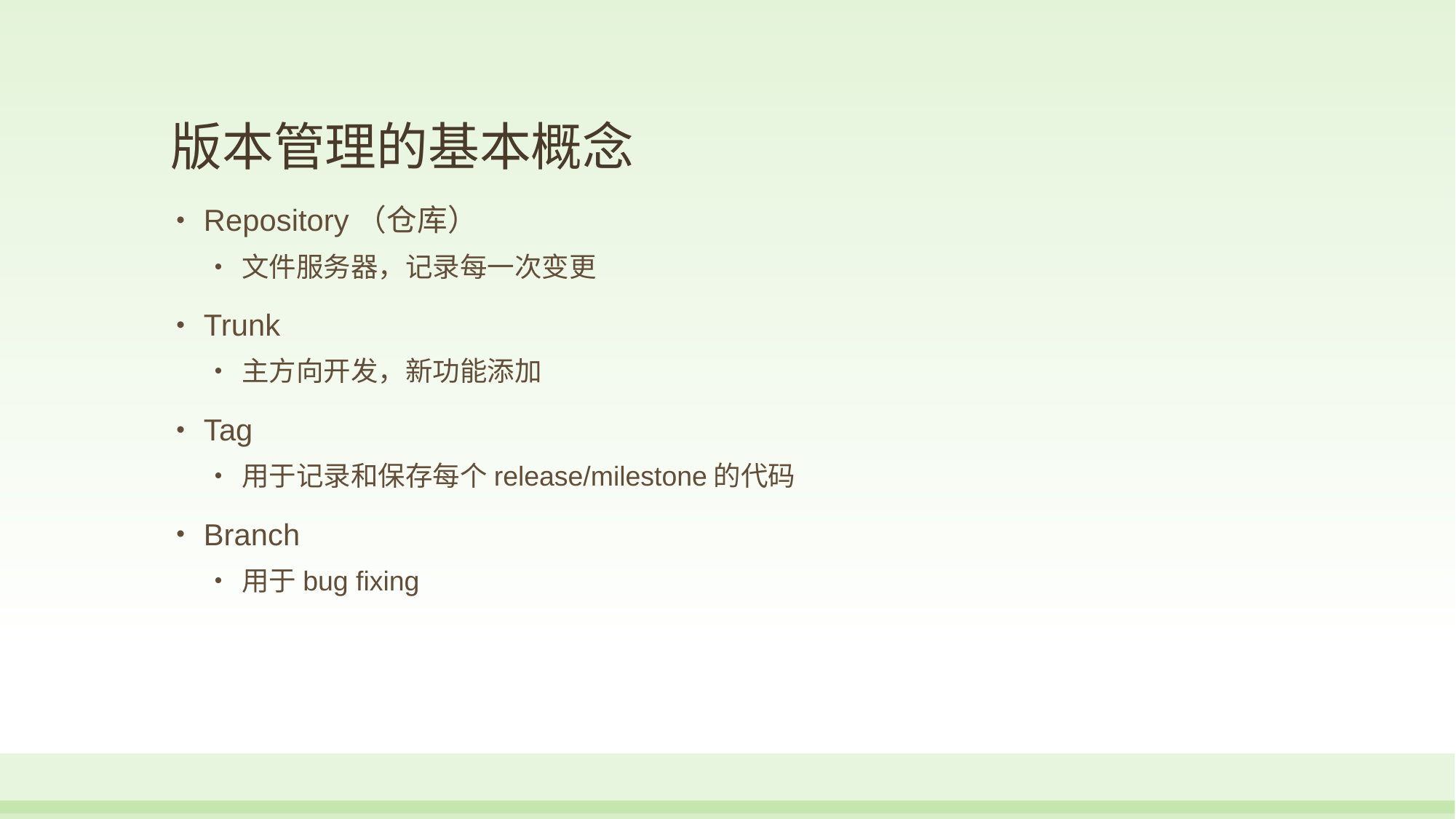

# 版本管理的基本概念
Repository（仓库）
文件服务器，记录每一次变更
Trunk
主方向开发，新功能添加
Tag
用于记录和保存每个release/milestone的代码
Branch
用于bug fixing